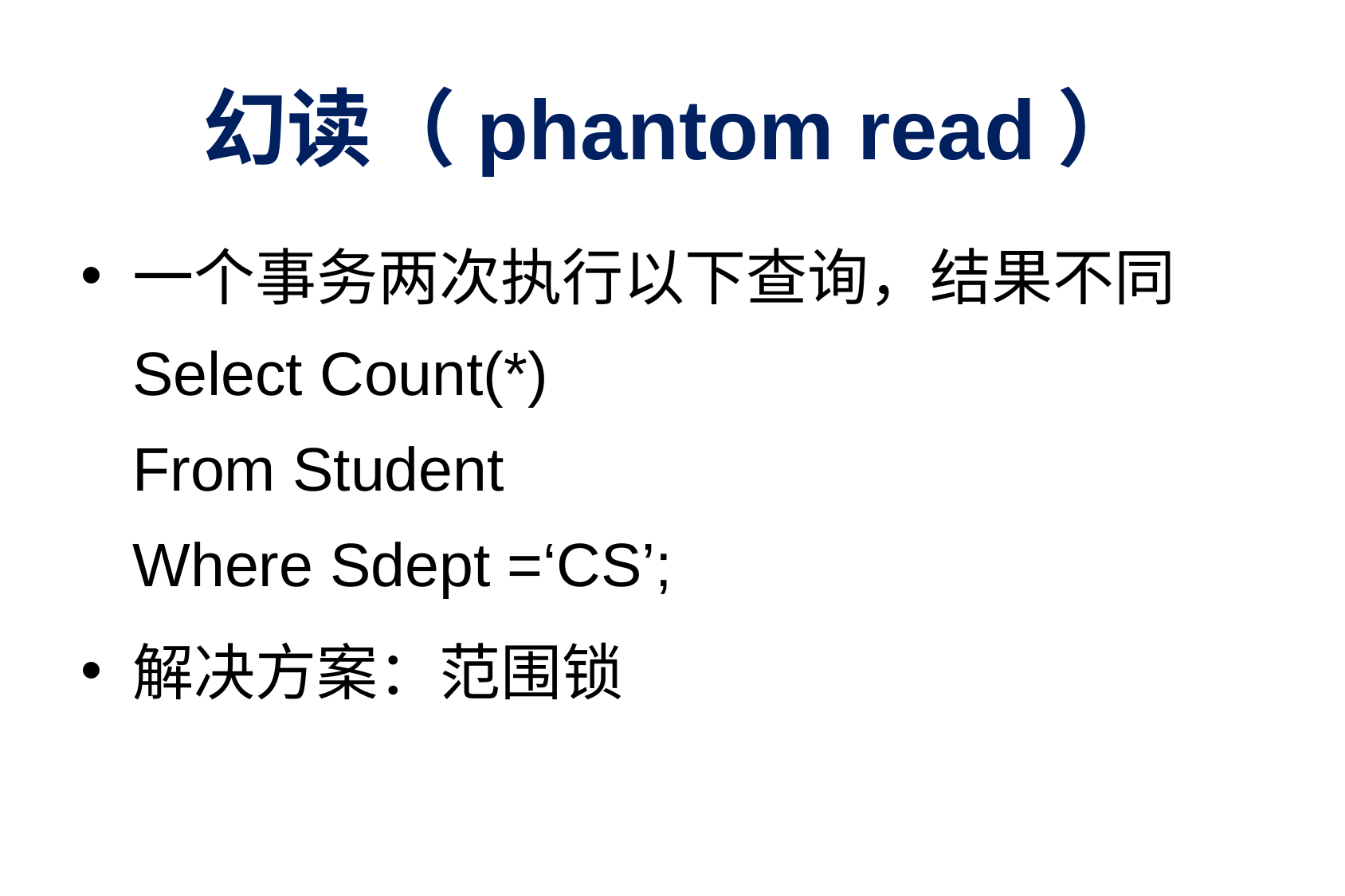

# 幻读（phantom read）
一个事务两次执行以下查询，结果不同
Select Count(*)
From Student
Where Sdept =‘CS’;
解决方案：范围锁